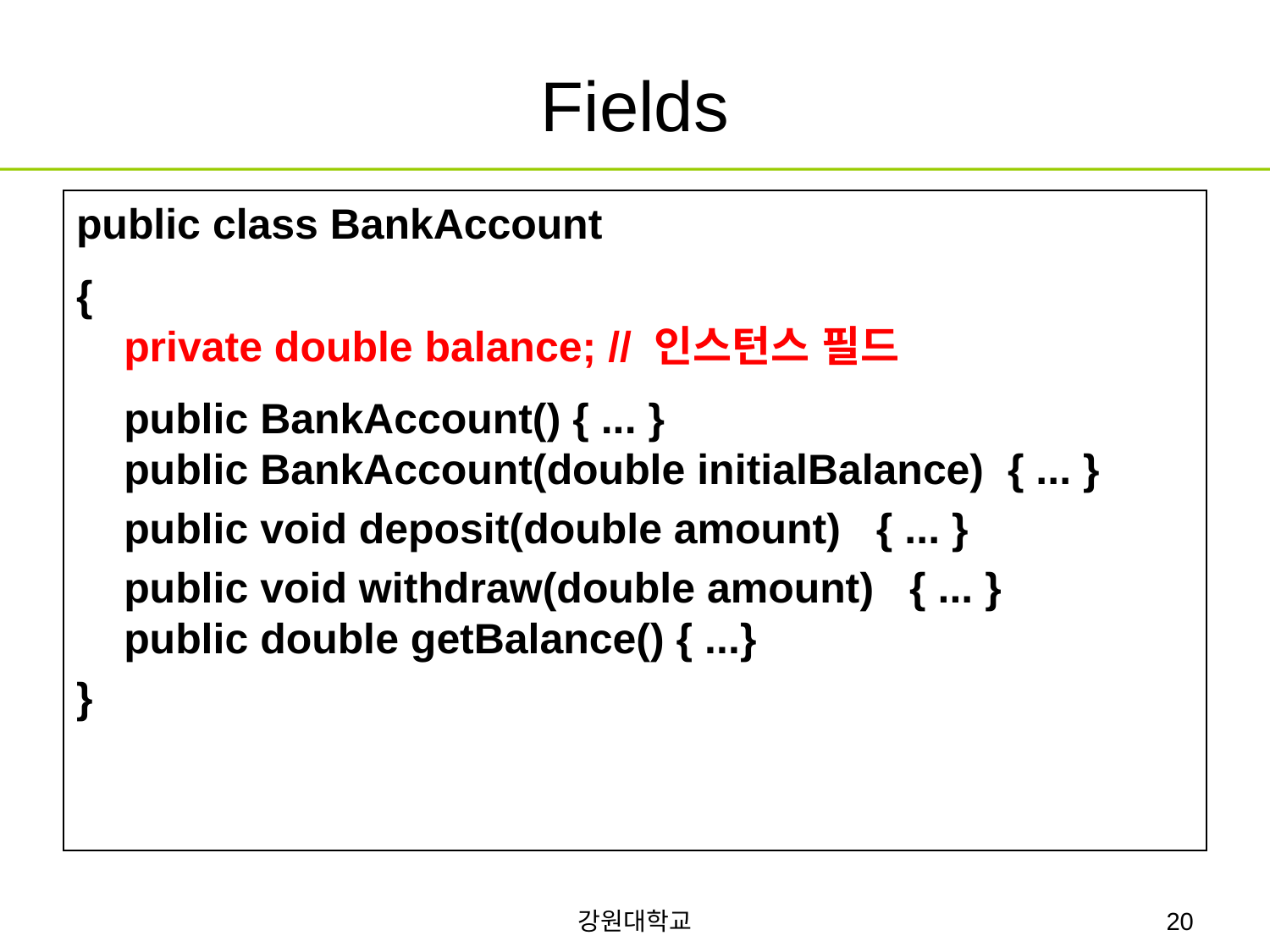

# Fields

public class BankAccount
{ 
private double balance; // 인스턴스 필드
	public BankAccount() { ... }
public BankAccount(double initialBalance)  { ... }
	public void deposit(double amount)   { ... }
	public void withdraw(double amount)   { ... }
public double getBalance() { ...}
}

강원대학교
20